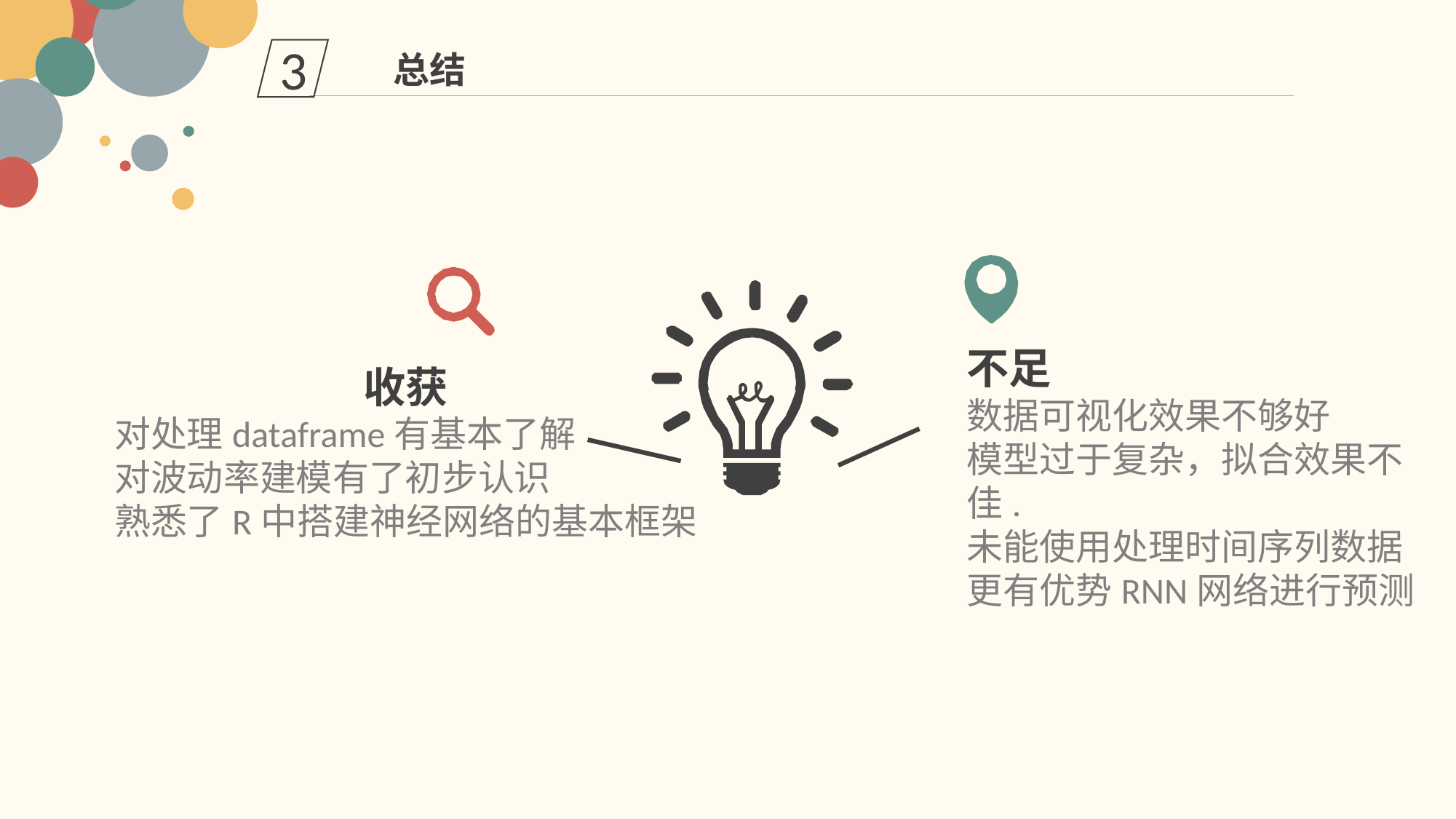

3
总结

不足
数据可视化效果不够好
模型过于复杂，拟合效果不佳.
未能使用处理时间序列数据更有优势RNN网络进行预测
收获
对处理dataframe有基本了解
对波动率建模有了初步认识
熟悉了R中搭建神经网络的基本框架